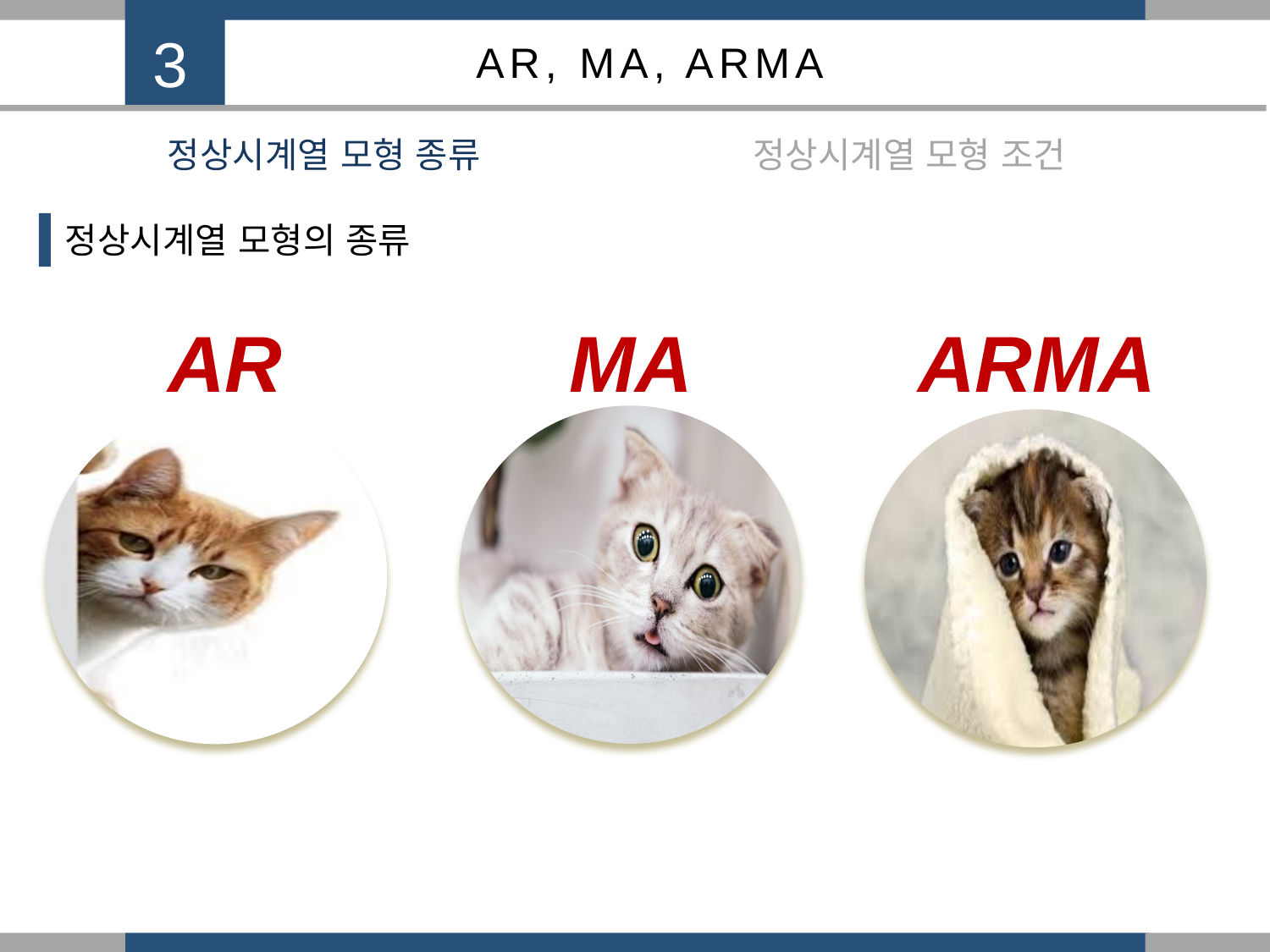

3
AR, MA, ARMA

정상시계열 모형 종류
정상시계열 모형 조건
정상시계열 모형의 종류

AR

MA

ARMA